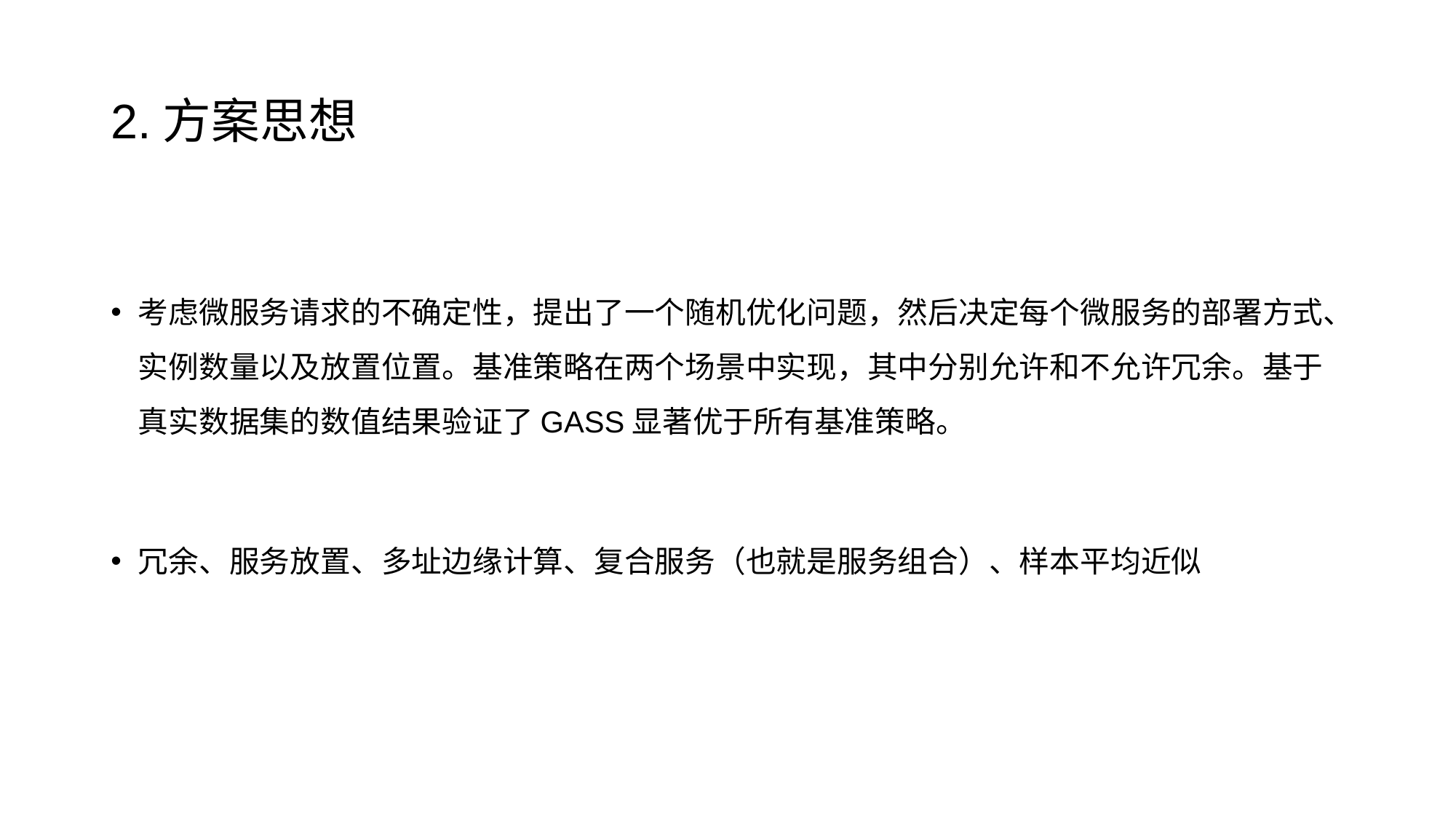

# 2.方案思想

考虑微服务请求的不确定性，提出了一个随机优化问题，然后决定每个微服务的部署方式、实例数量以及放置位置。基准策略在两个场景中实现，其中分别允许和不允许冗余。基于真实数据集的数值结果验证了GASS显著优于所有基准策略。

冗余、服务放置、多址边缘计算、复合服务（也就是服务组合）、样本平均近似